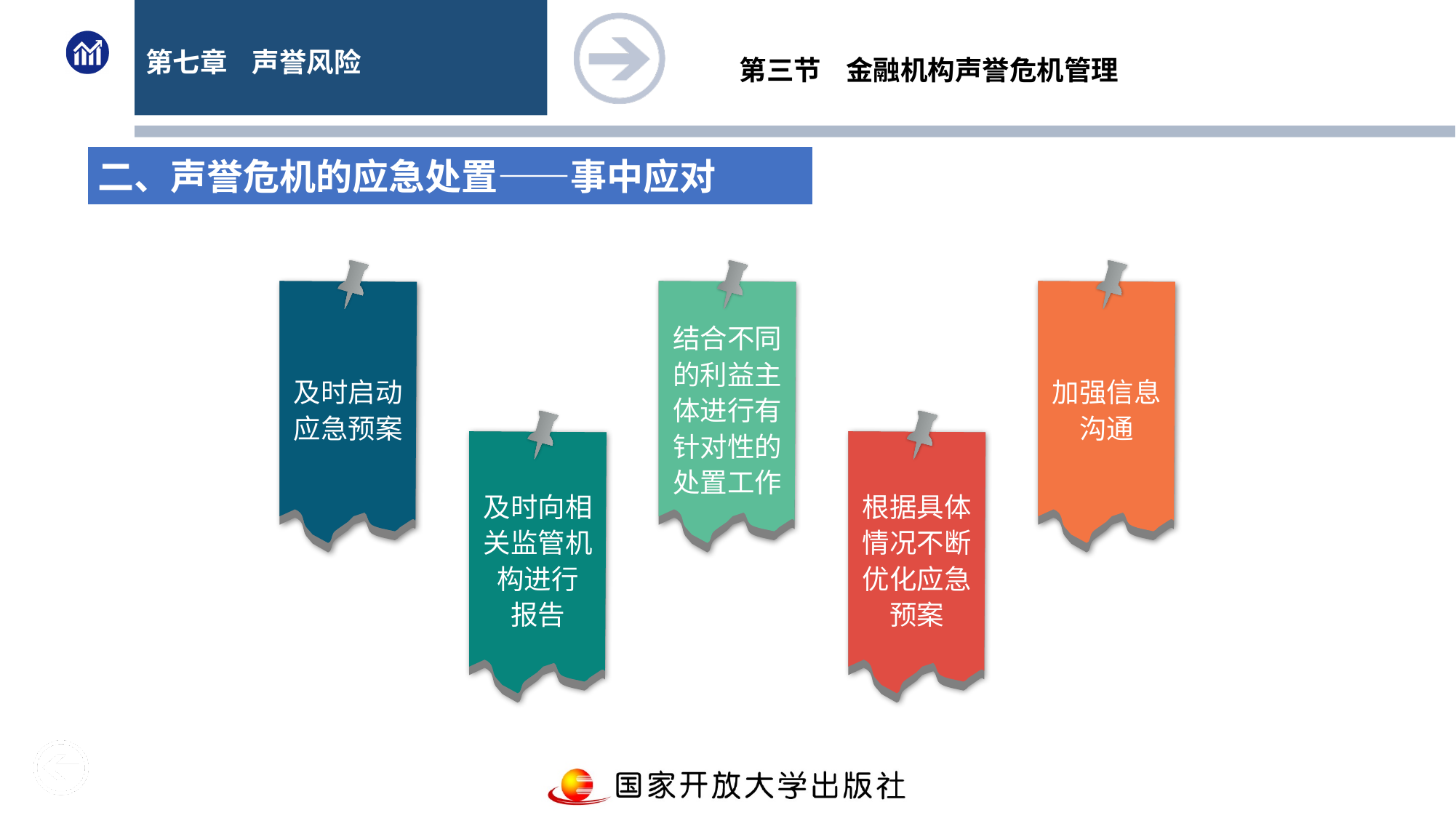

第三节    金融机构声誉危机管理
第七章    声誉风险
二、声誉危机的应急处置——事中应对

及时启动应急预案
结合不同的利益主体进行有针对性的处置工作
加强信息沟通

及时向相关监管机构进行
报告
根据具体情况不断优化应急预案